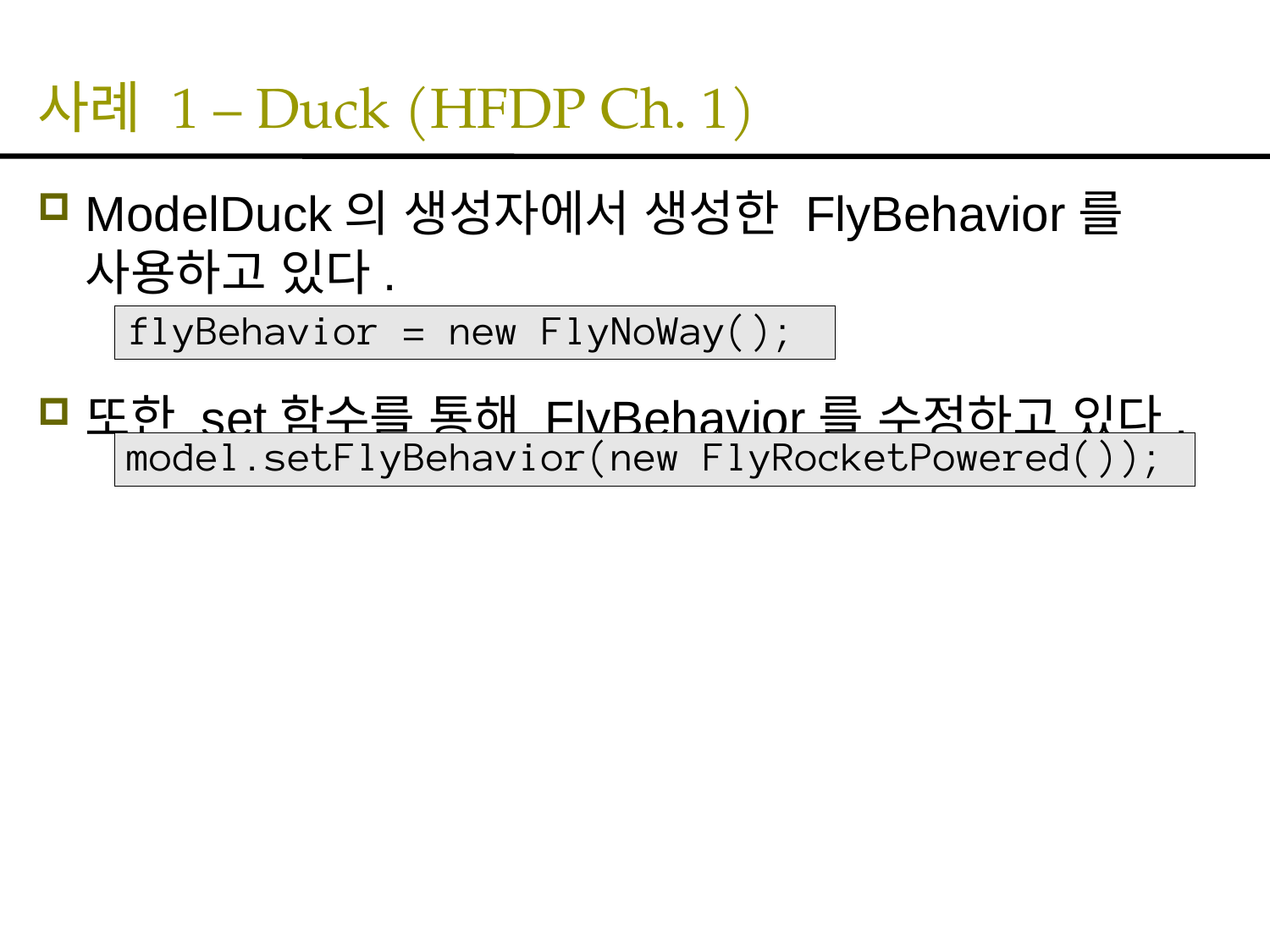

# 사례 1 – Duck (HFDP Ch. 1)
ModelDuck의 생성자에서 생성한 FlyBehavior를 사용하고 있다.

또한 set함수를 통해 FlyBehavior를 수정하고 있다.

flyBehavior = new FlyNoWay();
model.setFlyBehavior(new FlyRocketPowered());